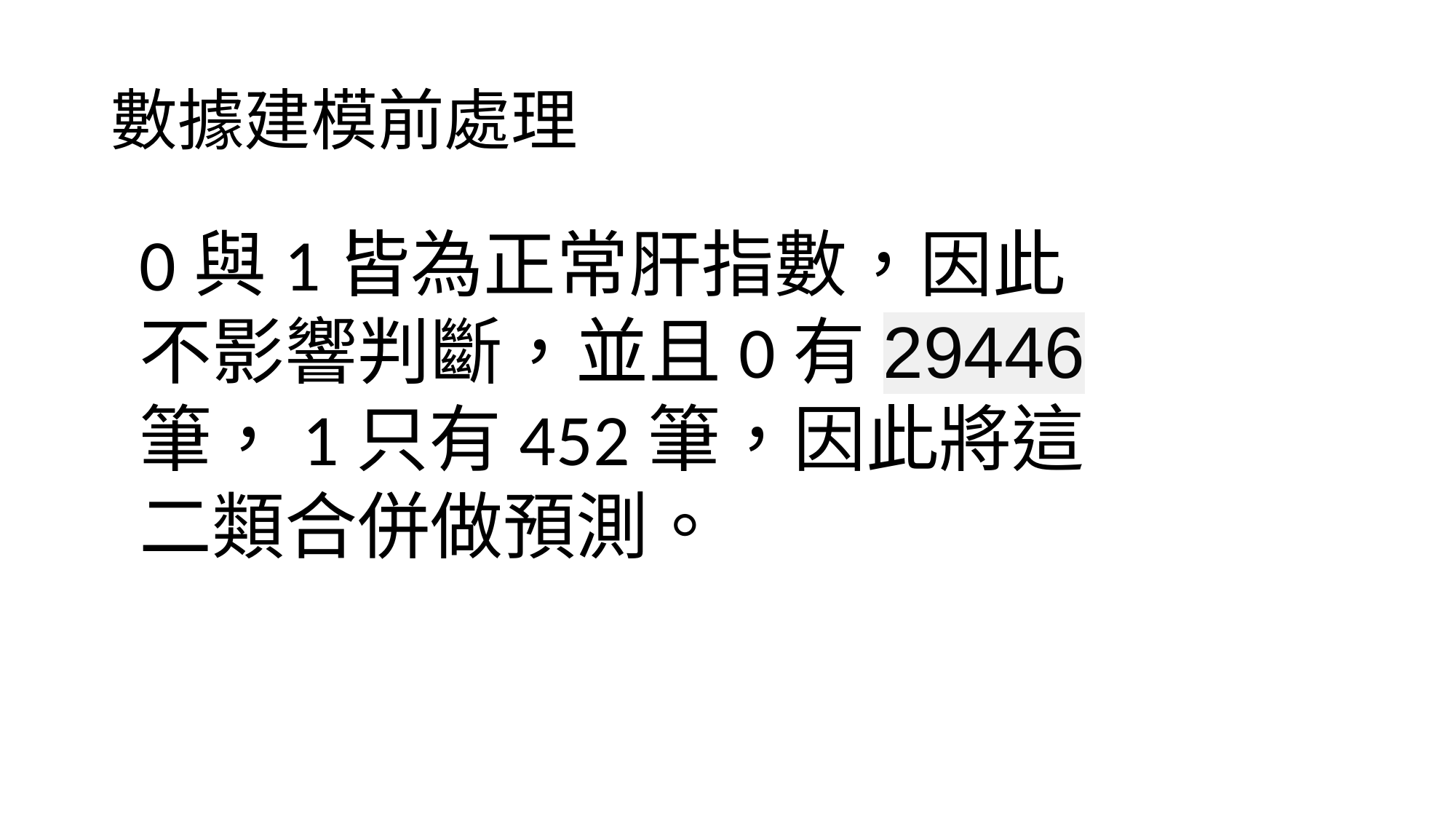

# 數據建模前處理
0與1皆為正常肝指數，因此不影響判斷，並且0有29446筆，1只有452筆，因此將這二類合併做預測。